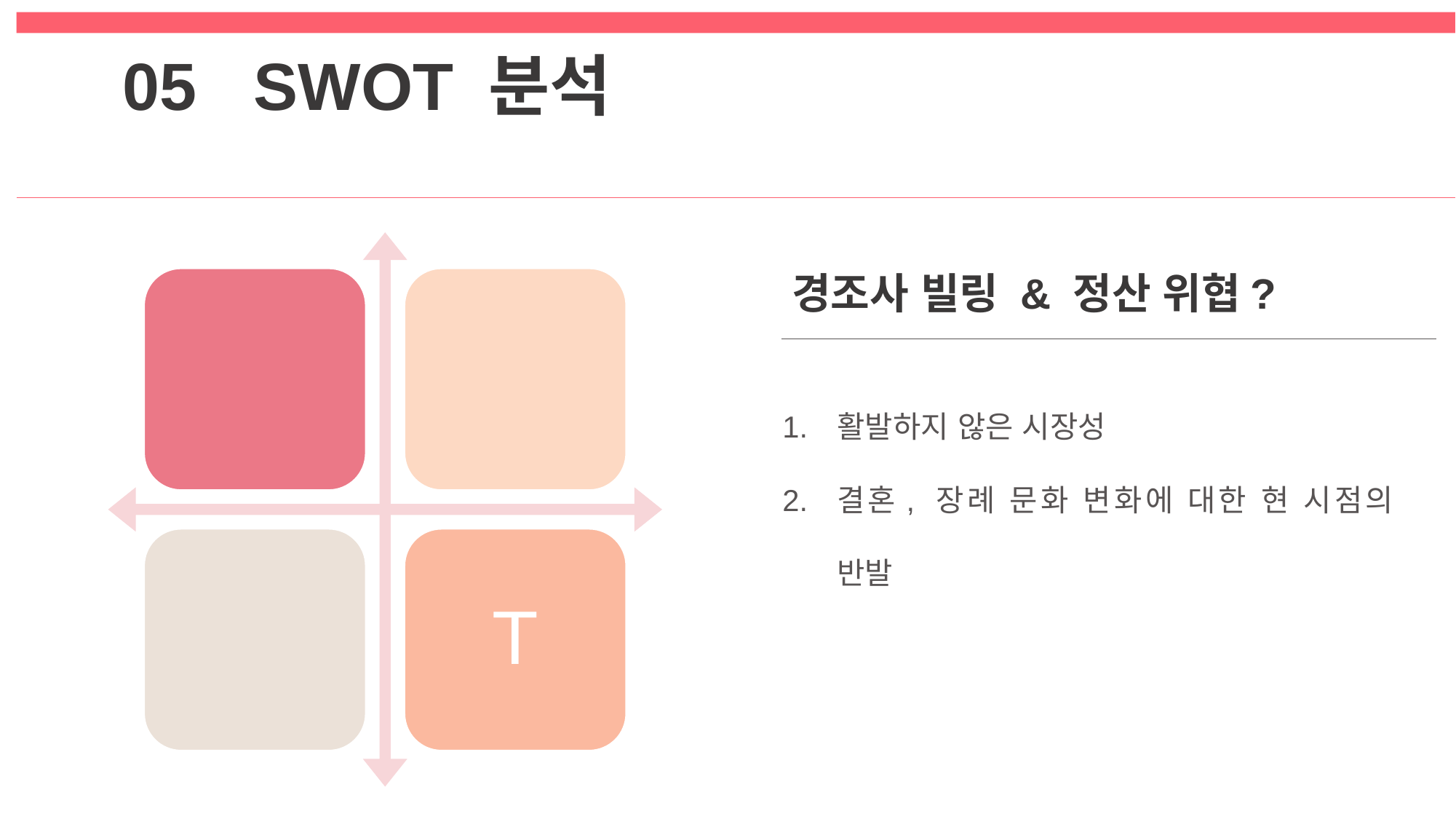

05
SWOT 분석

경조사 빌링 & 정산 위협?

활발하지 않은 시장성
결혼, 장례 문화 변화에 대한 현 시점의 반발

T